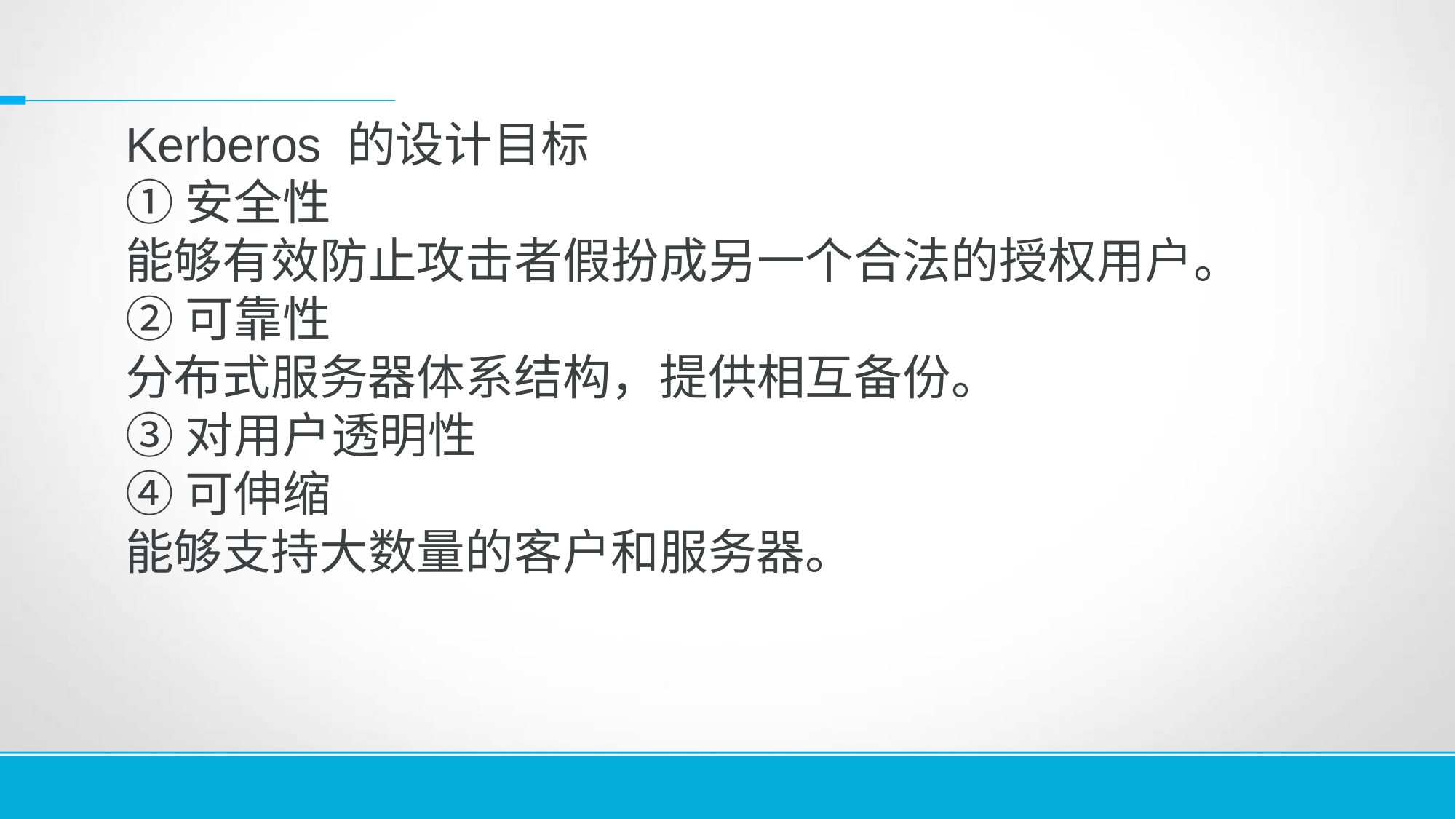

Kerberos 的设计目标
①安全性
能够有效防止攻击者假扮成另一个合法的授权用户。
②可靠性
分布式服务器体系结构，提供相互备份。
③对用户透明性
④可伸缩
能够支持大数量的客户和服务器。